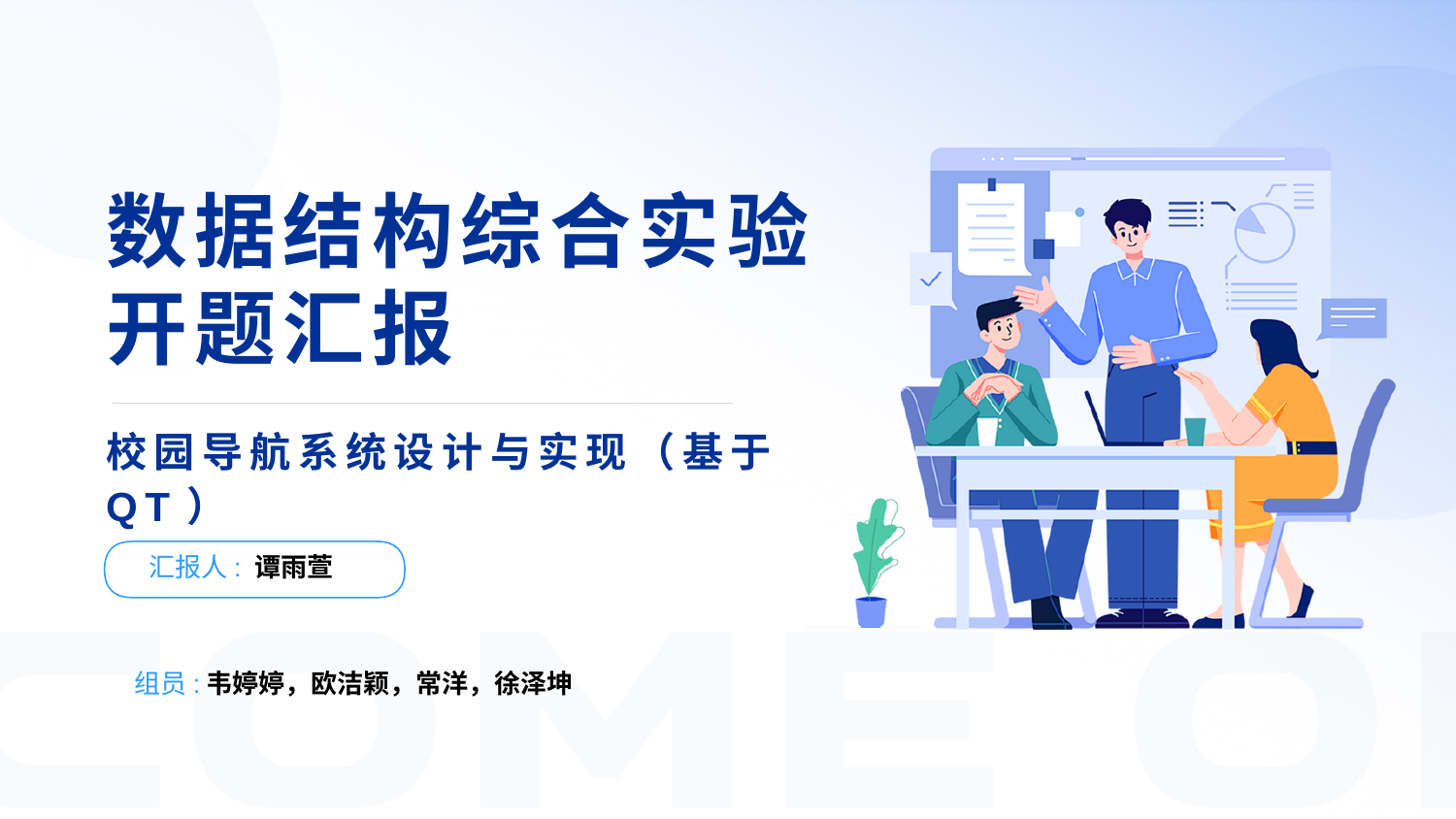

数据结构综合实验开题汇报

校园导航系统设计与实现（基于QT）
汇报人: 谭雨萱

组员:韦婷婷，欧洁颖，常洋，徐泽坤